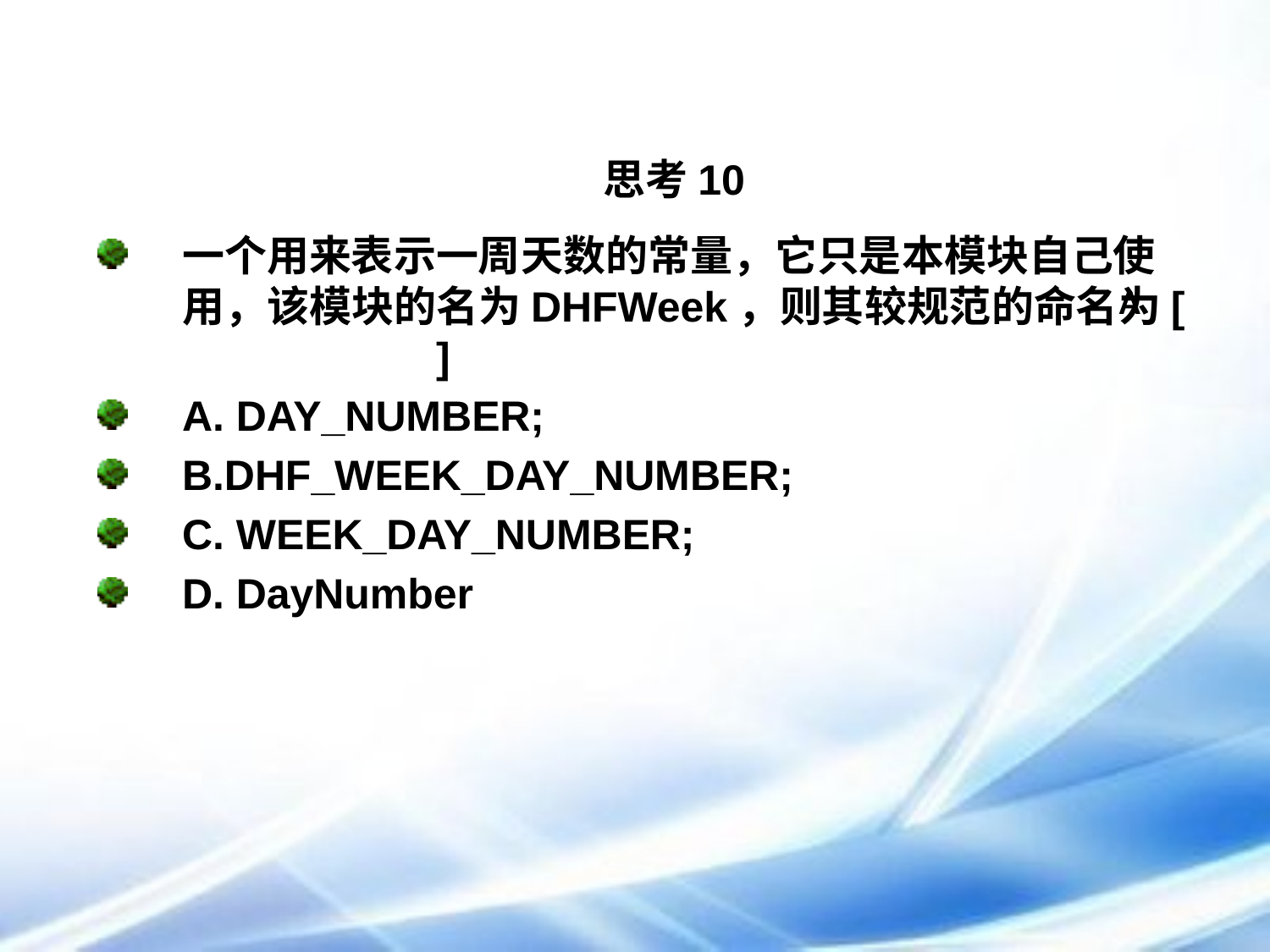

思考10
一个用来表示一周天数的常量，它只是本模块自己使用，该模块的名为DHFWeek，则其较规范的命名为[		]
A. DAY_NUMBER;
B.DHF_WEEK_DAY_NUMBER;
C. WEEK_DAY_NUMBER;
D. DayNumber
A